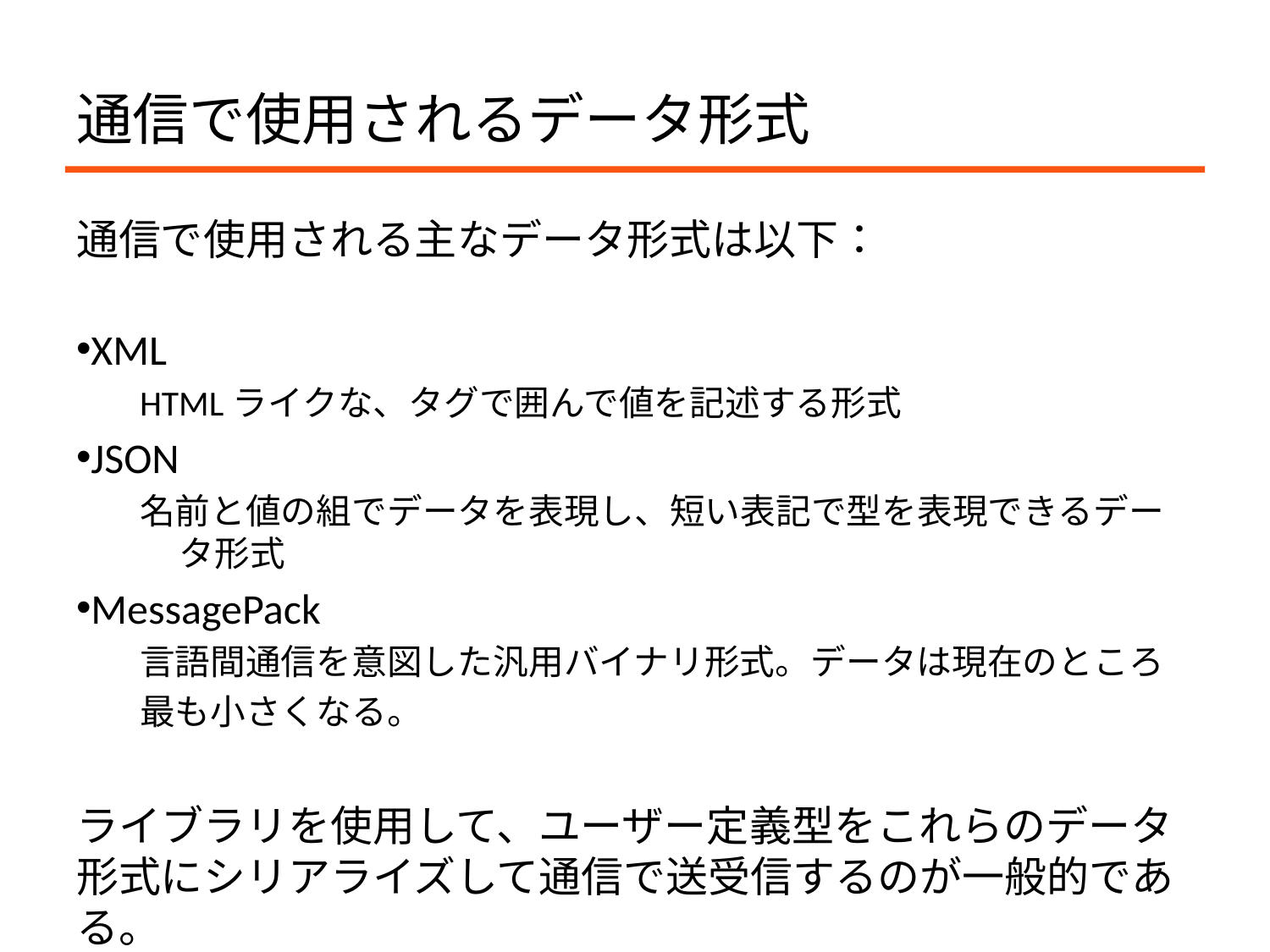

# 通信で使用されるデータ形式
通信で使用される主なデータ形式は以下：
XML
HTMLライクな、タグで囲んで値を記述する形式
JSON
名前と値の組でデータを表現し、短い表記で型を表現できるデータ形式
MessagePack
言語間通信を意図した汎用バイナリ形式。データは現在のところ
最も小さくなる。

ライブラリを使用して、ユーザー定義型をこれらのデータ形式にシリアライズして通信で送受信するのが一般的である。